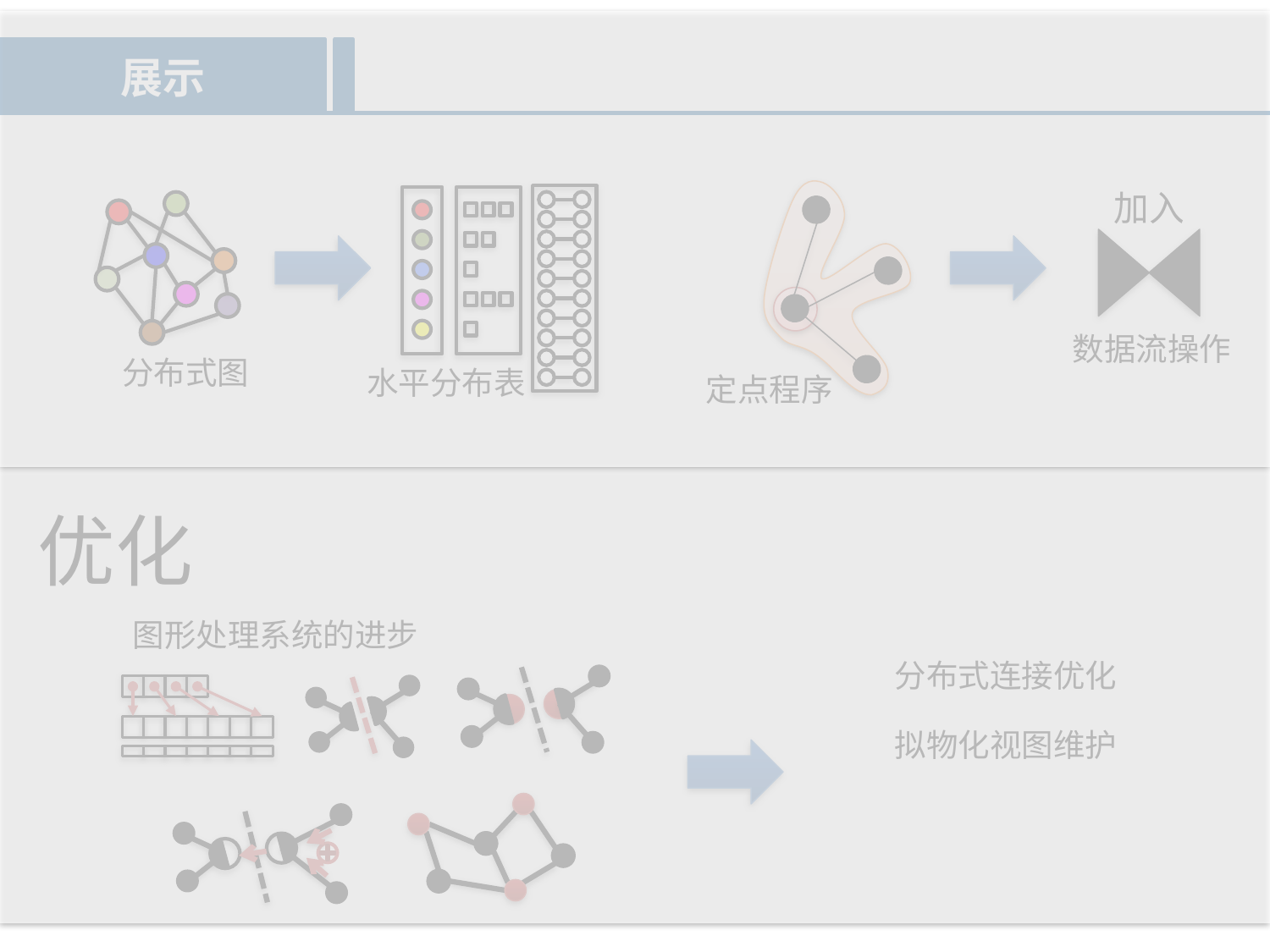

展示

加入

数据流操作
定点程序

分布式图
水平分布表

优化
图形处理系统的进步

分布式连接优化
拟物化视图维护